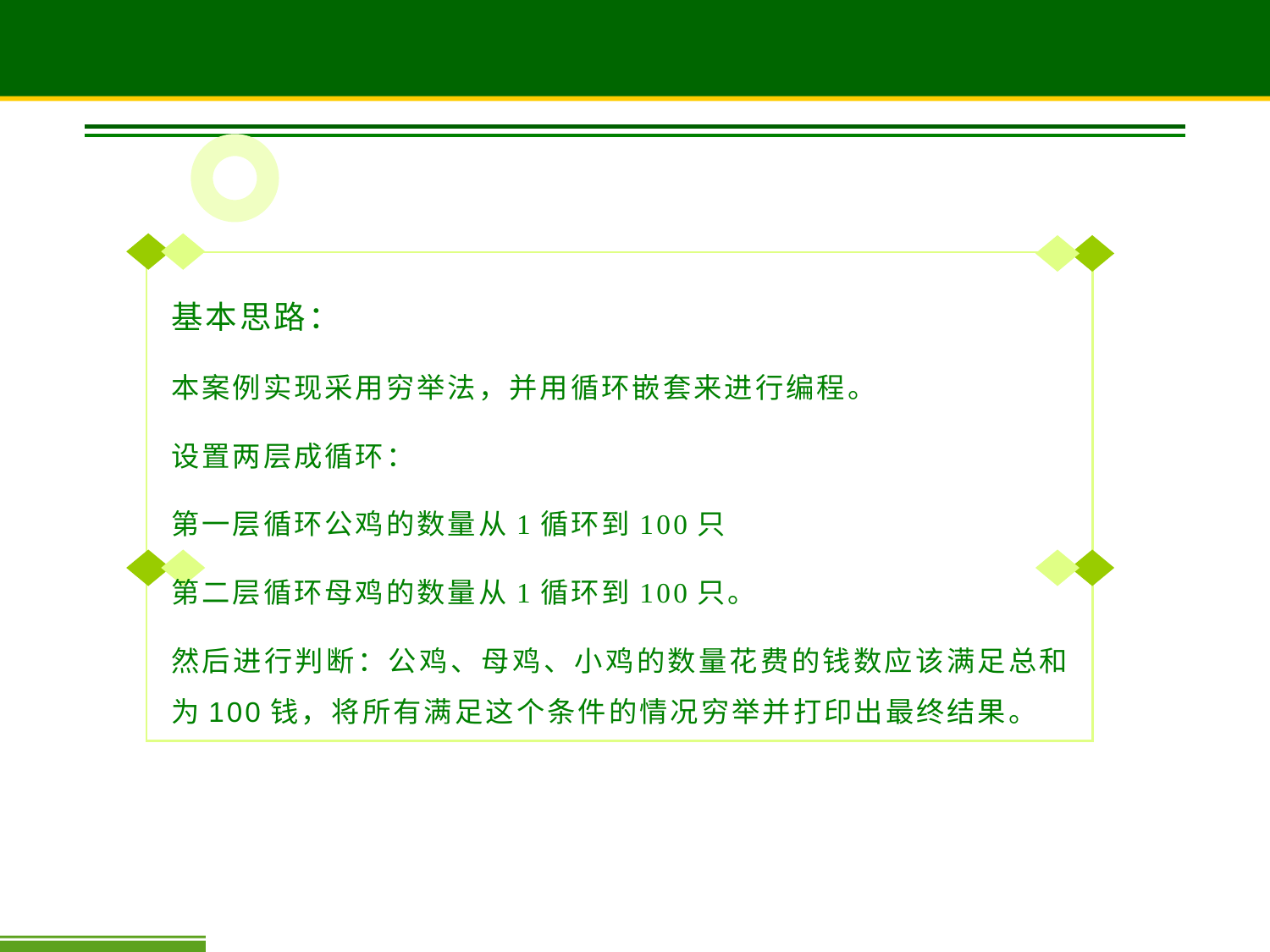

案例实现

基本思路：
本案例实现采用穷举法，并用循环嵌套来进行编程。
设置两层成循环：
第一层循环公鸡的数量从1循环到100只
第二层循环母鸡的数量从1循环到100只。
然后进行判断：公鸡、母鸡、小鸡的数量花费的钱数应该满足总和为100钱，将所有满足这个条件的情况穷举并打印出最终结果。